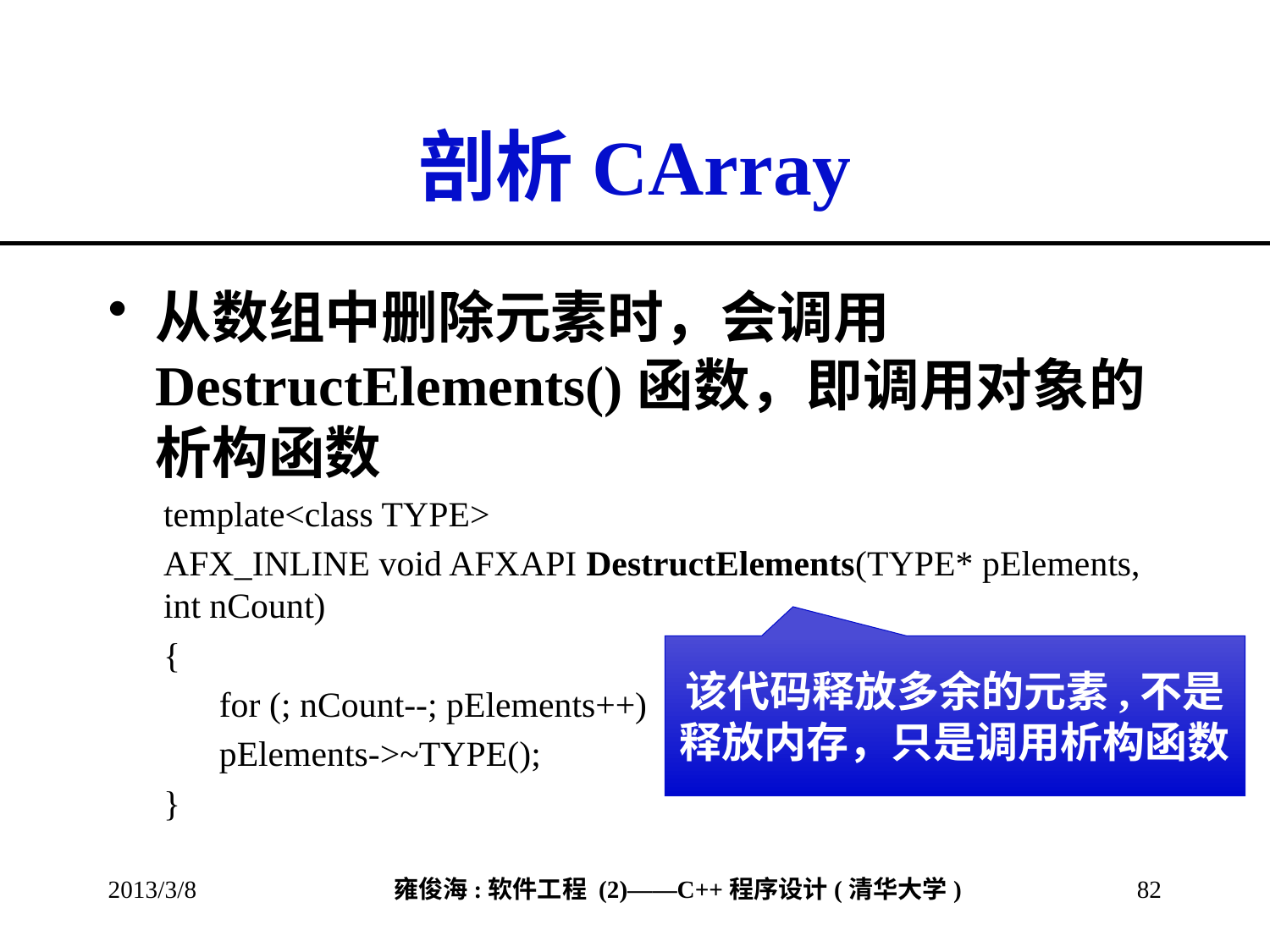

# 剖析CArray
从数组中删除元素时，会调用DestructElements()函数，即调用对象的析构函数
template<class TYPE>
AFX_INLINE void AFXAPI DestructElements(TYPE* pElements, int nCount)
{
for (; nCount--; pElements++)
pElements->~TYPE();
}

该代码释放多余的元素,不是释放内存，只是调用析构函数
2013/3/8
82